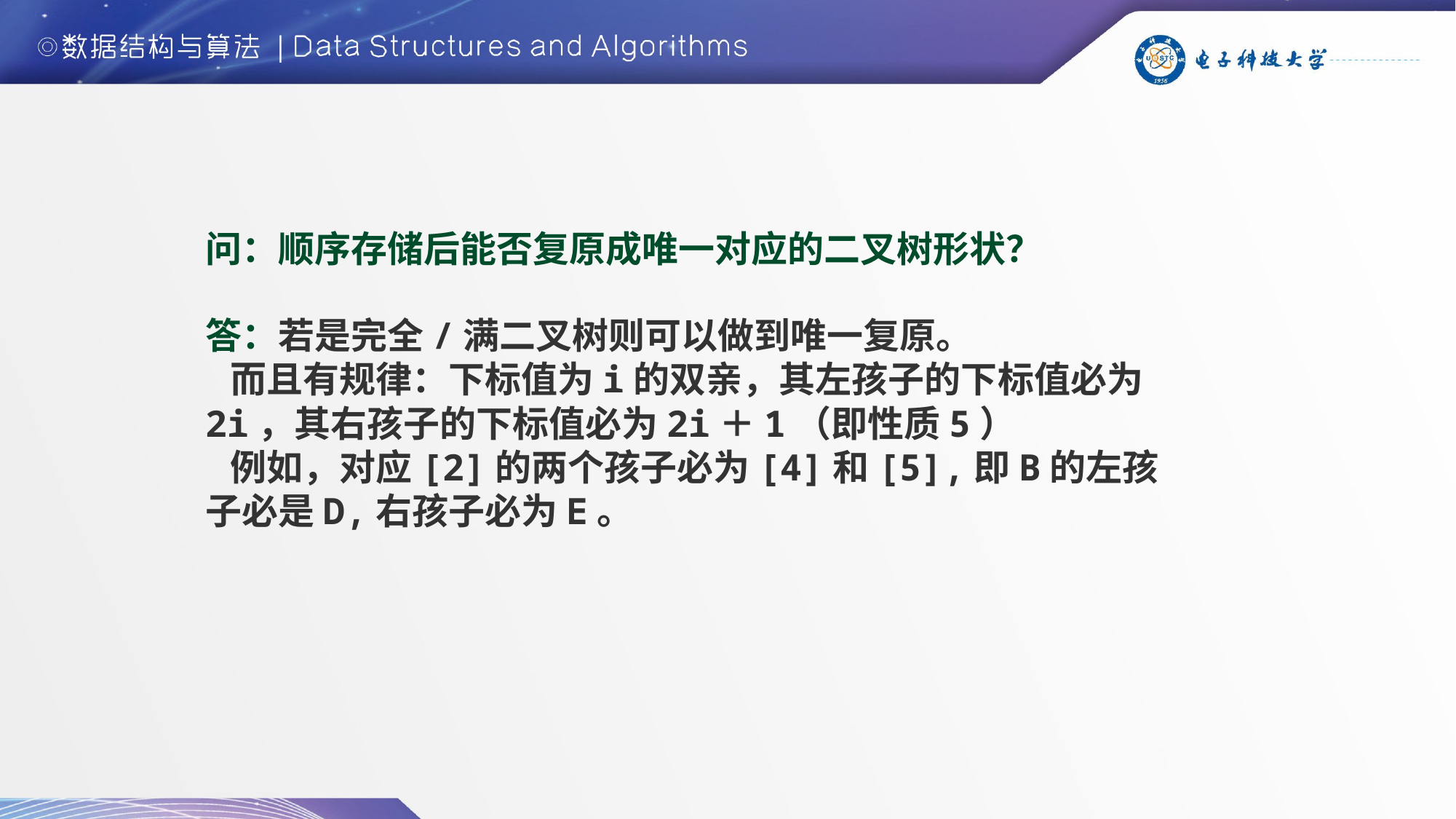

问：顺序存储后能否复原成唯一对应的二叉树形状？

答：若是完全/满二叉树则可以做到唯一复原。
  而且有规律：下标值为i的双亲，其左孩子的下标值必为2i，其右孩子的下标值必为2i＋1（即性质5）
  例如，对应[2]的两个孩子必为[4]和[5],即B的左孩子必是D,右孩子必为E。